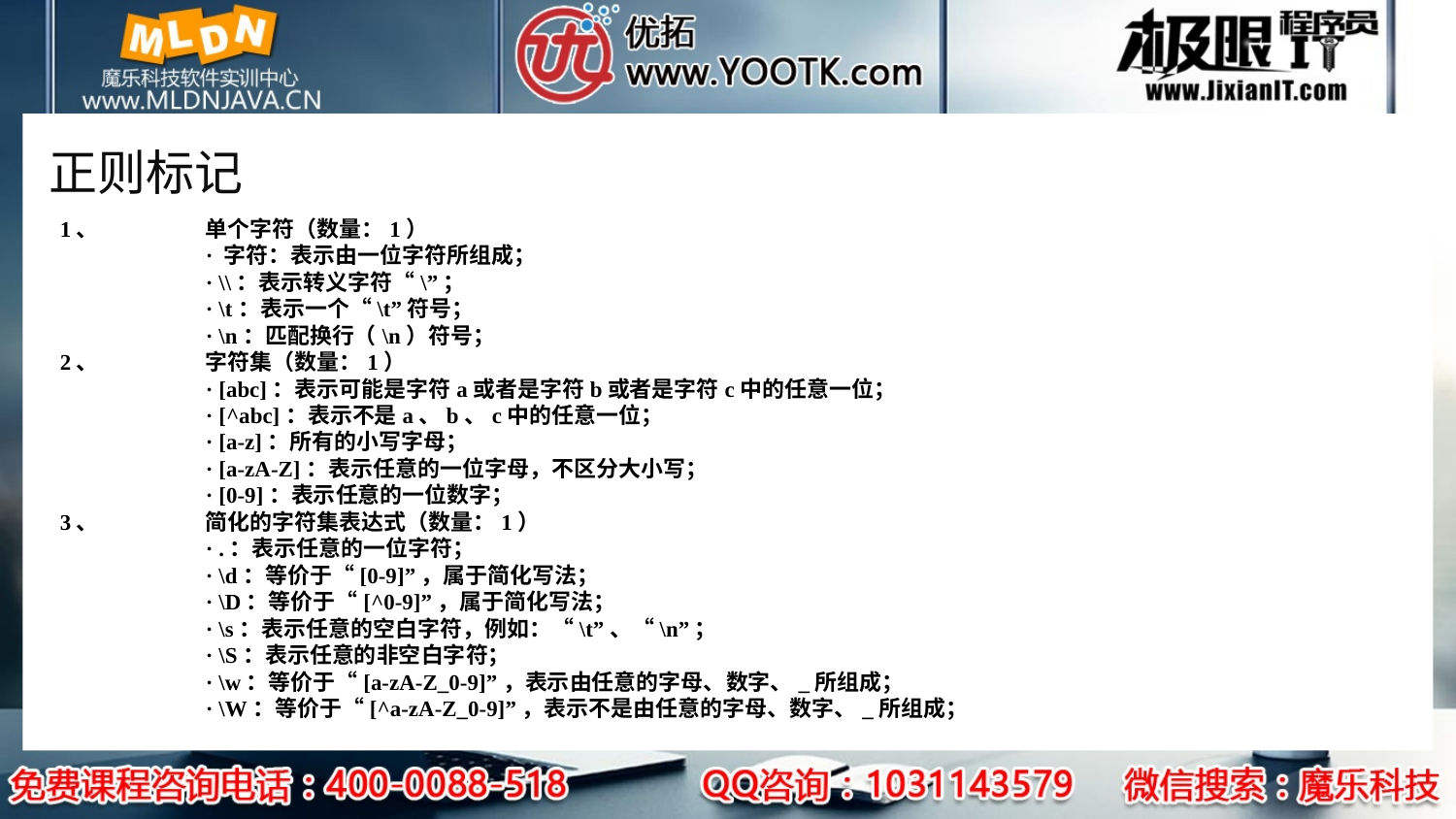

# 正则标记
1、	单个字符（数量：1）
	· 字符：表示由一位字符所组成；
	· \\：表示转义字符“\”；
	· \t：表示一个“\t”符号；
	· \n：匹配换行（\n）符号；
2、	字符集（数量：1）
	· [abc]：表示可能是字符a或者是字符b或者是字符c中的任意一位；
	· [^abc]：表示不是a、b、c中的任意一位；
	· [a-z]：所有的小写字母；
	· [a-zA-Z]：表示任意的一位字母，不区分大小写；
	· [0-9]：表示任意的一位数字；
3、	简化的字符集表达式（数量：1）
	· .：表示任意的一位字符；
	· \d：等价于“[0-9]”，属于简化写法；
	· \D：等价于“[^0-9]”，属于简化写法；
	· \s：表示任意的空白字符，例如：“\t”、“\n”；
	· \S：表示任意的非空白字符；
	· \w：等价于“[a-zA-Z_0-9]”，表示由任意的字母、数字、_所组成；
	· \W：等价于“[^a-zA-Z_0-9]”，表示不是由任意的字母、数字、_所组成；